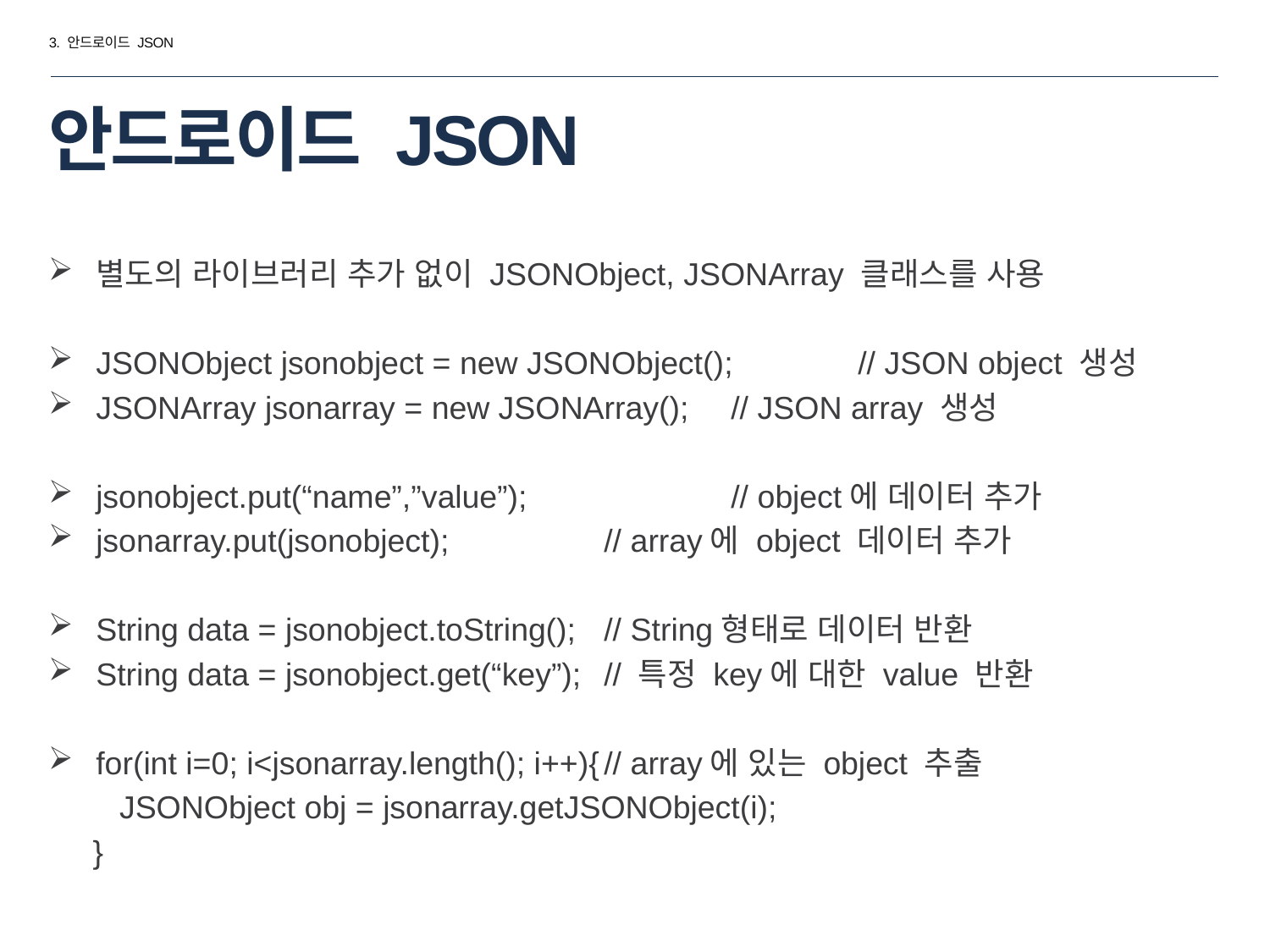

3. 안드로이드 JSON
# 안드로이드 JSON
별도의 라이브러리 추가 없이 JSONObject, JSONArray 클래스를 사용

JSONObject jsonobject = new JSONObject();	// JSON object 생성
JSONArray jsonarray = new JSONArray();	// JSON array 생성

jsonobject.put(“name”,”value”);		// object에 데이터 추가
jsonarray.put(jsonobject);		// array에 object 데이터 추가

String data = jsonobject.toString();	// String형태로 데이터 반환
String data = jsonobject.get(“key”);	// 특정 key에 대한 value 반환

for(int i=0; i<jsonarray.length(); i++){	// array에 있는 object 추출
        JSONObject obj = jsonarray.getJSONObject(i);
     }